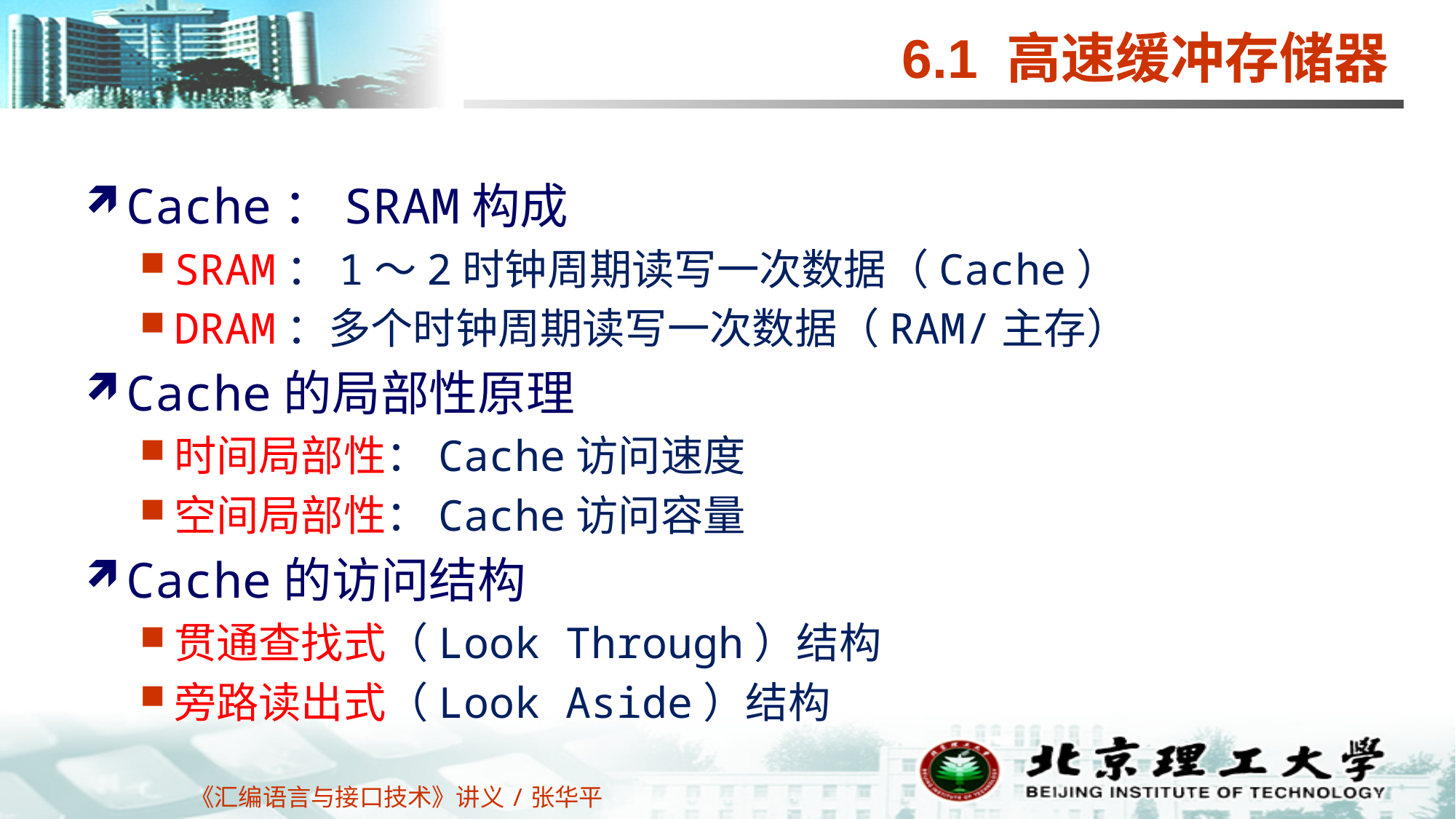

# 6.1 高速缓冲存储器
Cache：SRAM构成
SRAM：1～2时钟周期读写一次数据（Cache）
DRAM：多个时钟周期读写一次数据（RAM/主存）
Cache的局部性原理
时间局部性：Cache访问速度
空间局部性：Cache访问容量
Cache的访问结构
贯通查找式（Look Through）结构
旁路读出式（Look Aside）结构